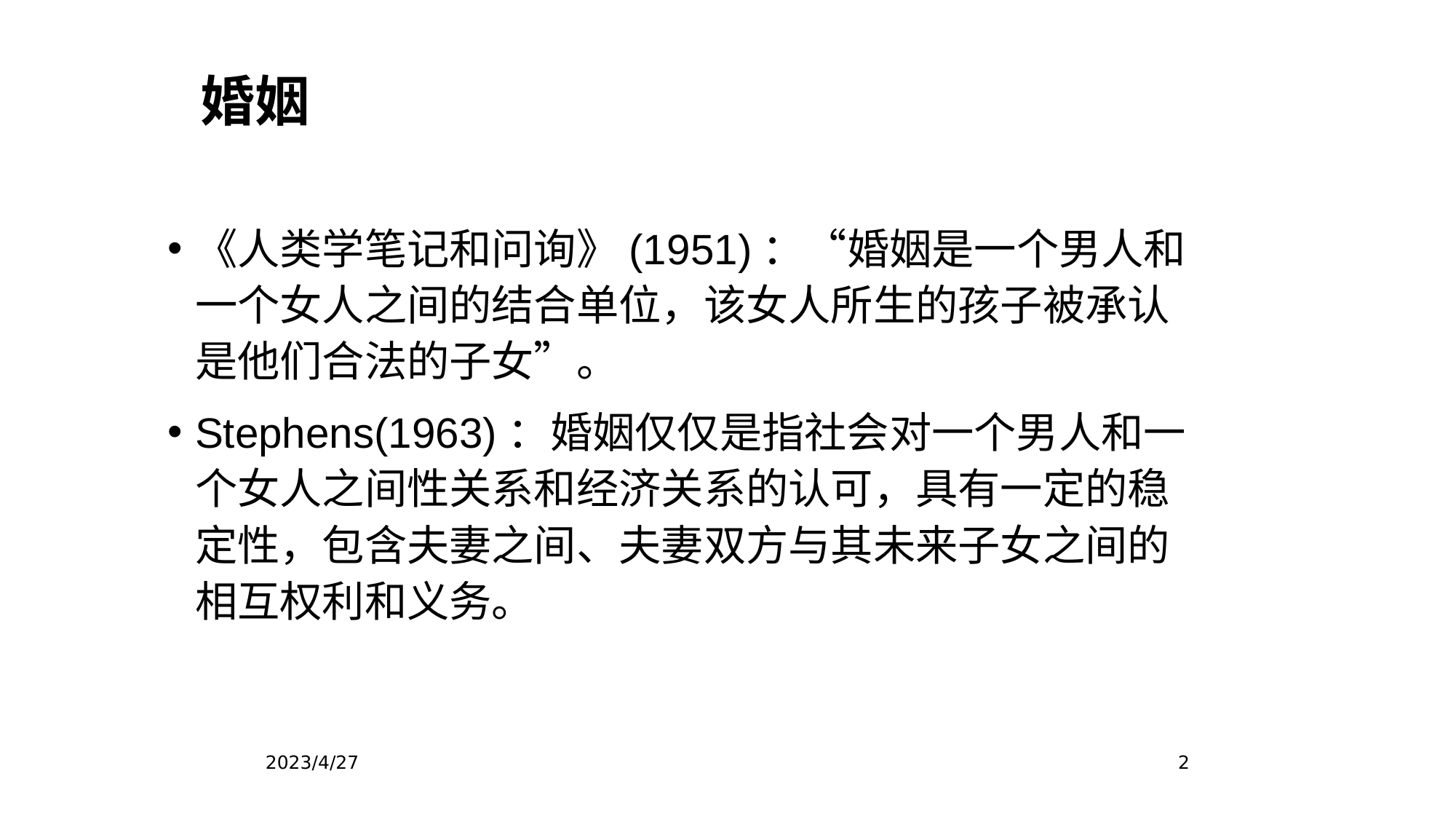

婚姻
《人类学笔记和问询》(1951)：“婚姻是一个男人和一个女人之间的结合单位，该女人所生的孩子被承认是他们合法的子女”。
Stephens(1963)：婚姻仅仅是指社会对一个男人和一个女人之间性关系和经济关系的认可，具有一定的稳定性，包含夫妻之间、夫妻双方与其未来子女之间的相互权利和义务。
2023/4/27
2